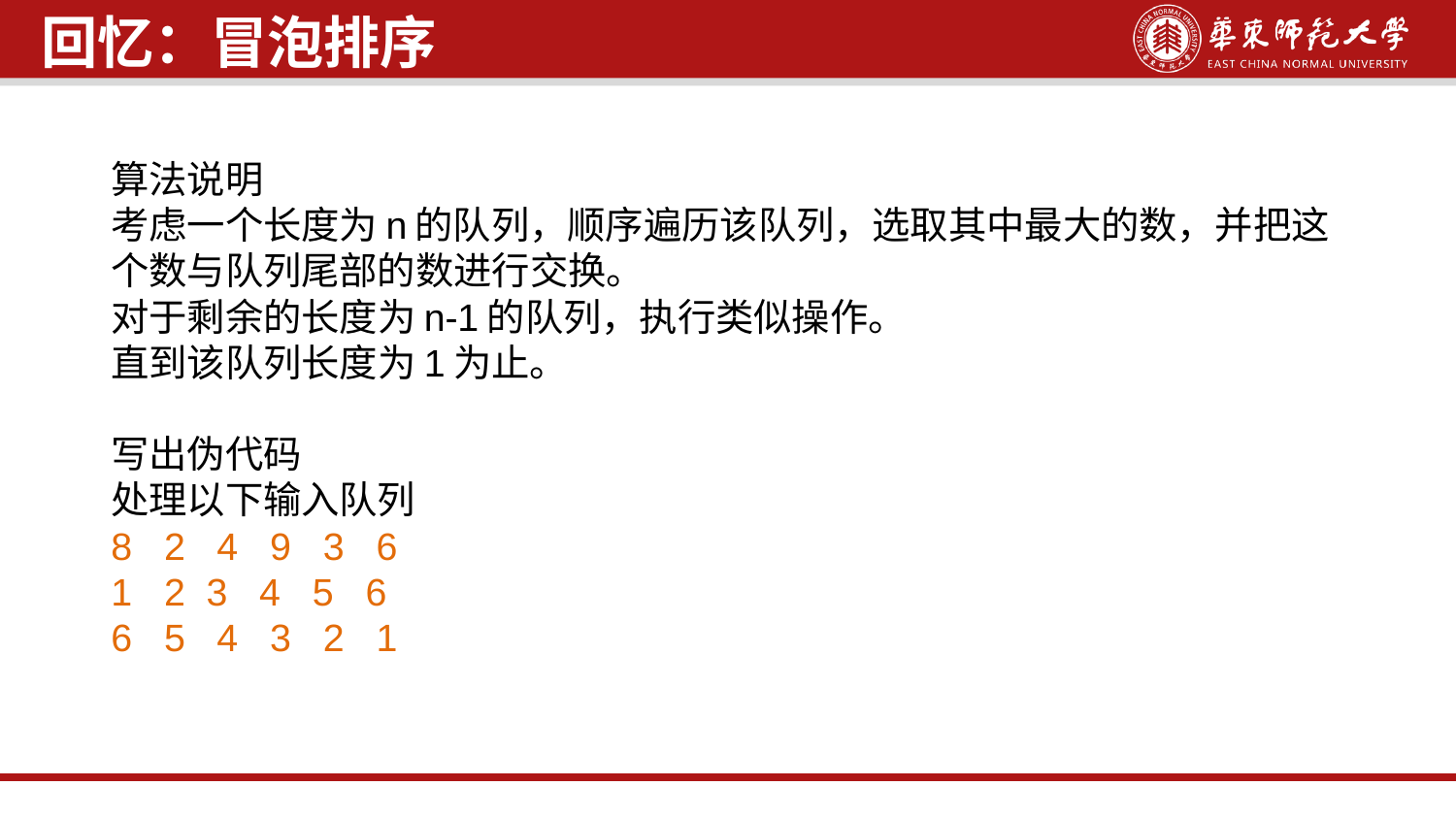

回忆：冒泡排序
算法说明
考虑一个长度为n的队列，顺序遍历该队列，选取其中最大的数，并把这个数与队列尾部的数进行交换。
对于剩余的长度为n-1的队列，执行类似操作。
直到该队列长度为1为止。

写出伪代码
处理以下输入队列
8   2   4   9   3   6
1   2  3   4   5   6
6   5   4   3   2   1